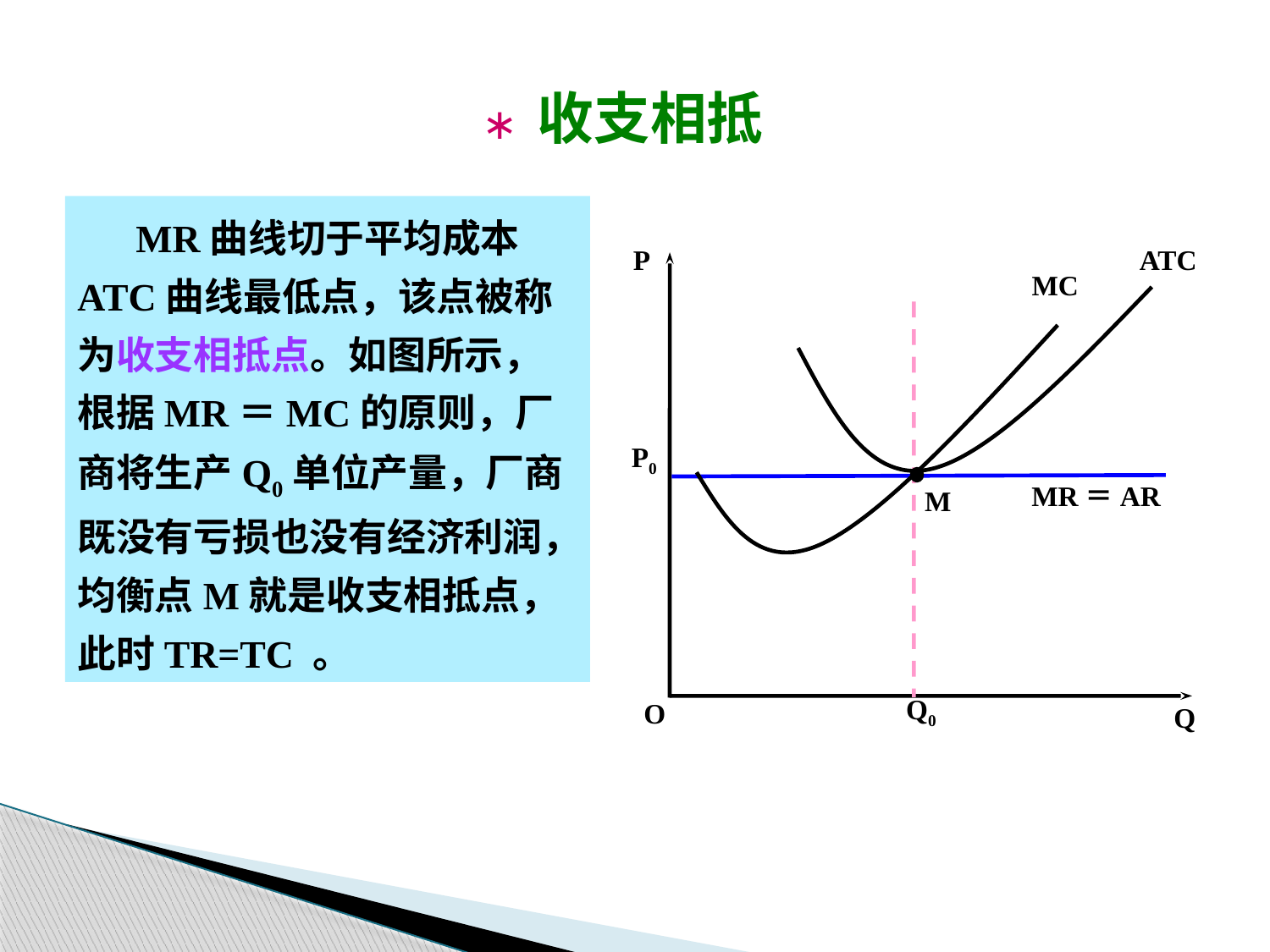

∗ 收支相抵
      MR曲线切于平均成本ATC曲线最低点，该点被称为收支相抵点。如图所示，根据MR＝MC的原则，厂商将生产Q0单位产量，厂商既没有亏损也没有经济利润，均衡点M就是收支相抵点，此时TR=TC 。
P
ATC

MC

P0

MR＝AR

M
Q0
O
Q